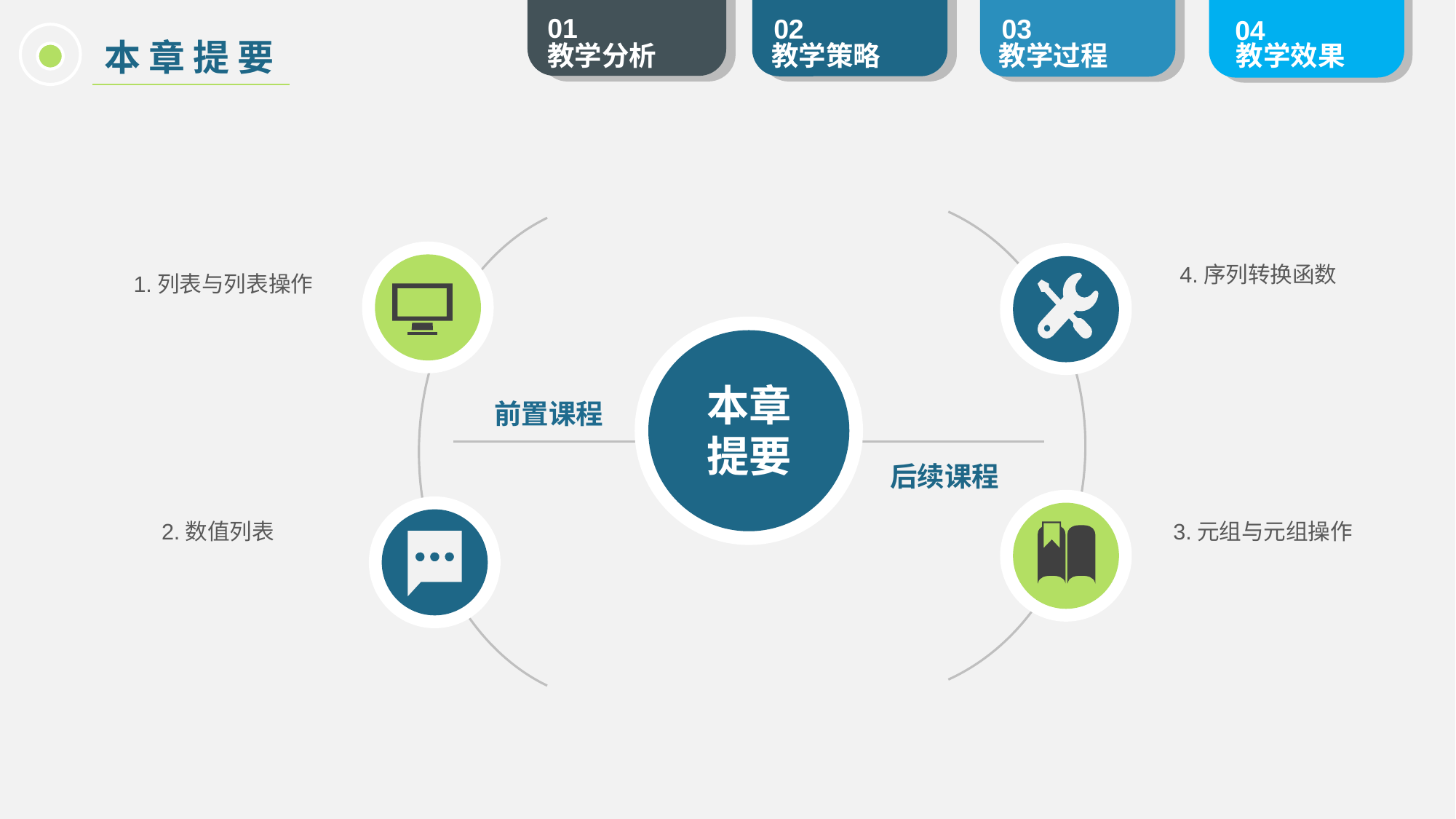

本 章 提 要

4.序列转换函数
1.列表与列表操作

本章
提要

前置课程
后续课程

2.数值列表
3.元组与元组操作